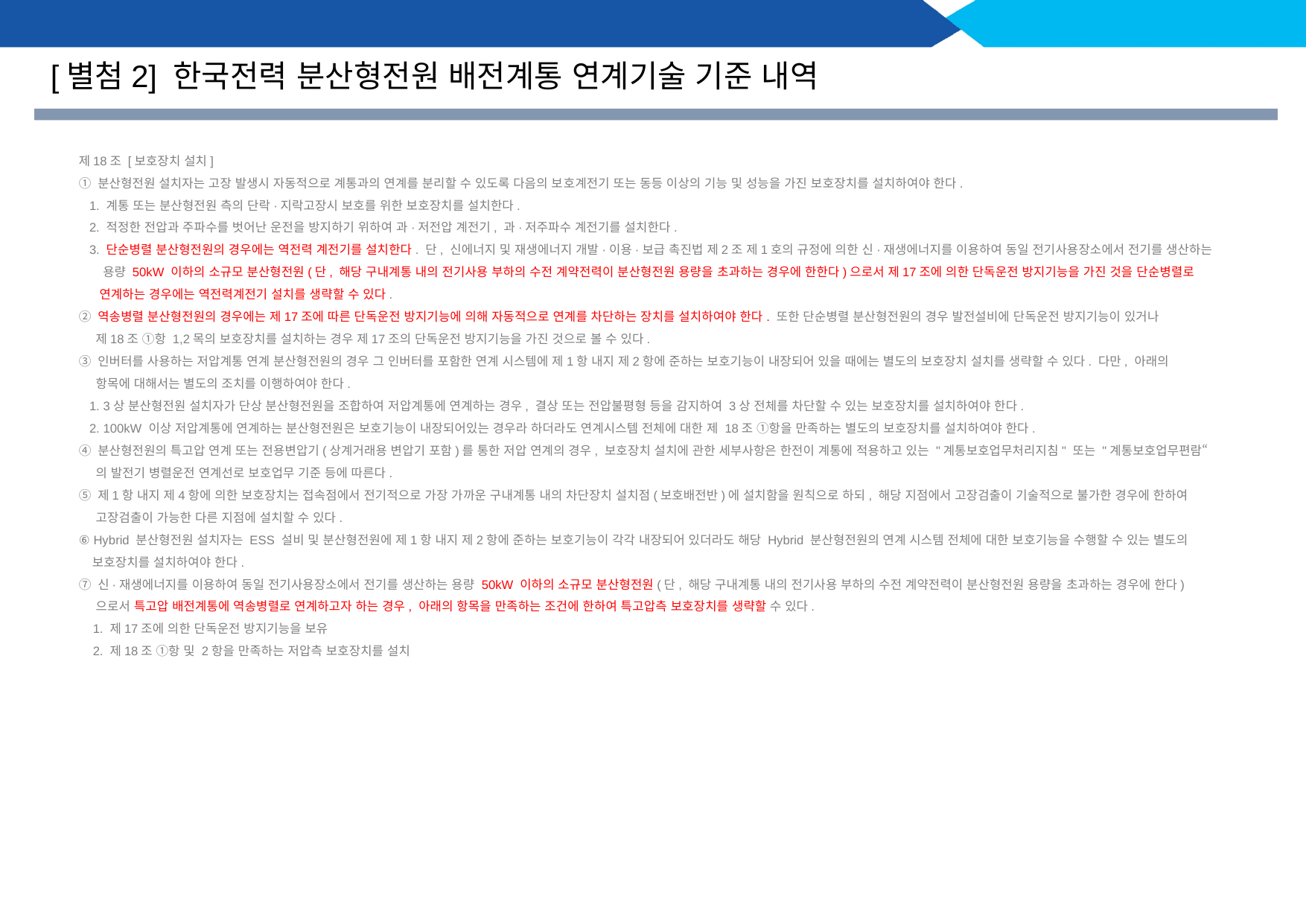

[별첨2] 한국전력 분산형전원 배전계통 연계기술 기준 내역
제18조 [보호장치 설치]
① 분산형전원 설치자는 고장 발생시 자동적으로 계통과의 연계를 분리할 수 있도록 다음의 보호계전기 또는 동등 이상의 기능 및 성능을 가진 보호장치를 설치하여야 한다.
   1. 계통 또는 분산형전원 측의 단락·지락고장시 보호를 위한 보호장치를 설치한다.
   2. 적정한 전압과 주파수를 벗어난 운전을 방지하기 위하여 과·저전압 계전기, 과·저주파수 계전기를 설치한다.
   3. 단순병렬 분산형전원의 경우에는 역전력 계전기를 설치한다. 단, 신에너지 및 재생에너지 개발·이용·보급 촉진법 제2조 제1호의 규정에 의한 신·재생에너지를 이용하여 동일 전기사용장소에서 전기를 생산하는
      용량 50kW 이하의 소규모 분산형전원(단, 해당 구내계통 내의 전기사용 부하의 수전 계약전력이 분산형전원 용량을 초과하는 경우에 한한다)으로서 제17조에 의한 단독운전 방지기능을 가진 것을 단순병렬로
     연계하는 경우에는 역전력계전기 설치를 생략할 수 있다.
② 역송병렬 분산형전원의 경우에는 제17조에 따른 단독운전 방지기능에 의해 자동적으로 연계를 차단하는 장치를 설치하여야 한다. 또한 단순병렬 분산형전원의 경우 발전설비에 단독운전 방지기능이 있거나
    제18조 ①항 1,2목의 보호장치를 설치하는 경우 제17조의 단독운전 방지기능을 가진 것으로 볼 수 있다.
③ 인버터를 사용하는 저압계통 연계 분산형전원의 경우 그 인버터를 포함한 연계 시스템에 제1항 내지 제2항에 준하는 보호기능이 내장되어 있을 때에는 별도의 보호장치 설치를 생략할 수 있다. 다만, 아래의
    항목에 대해서는 별도의 조치를 이행하여야 한다.
   1. 3상 분산형전원 설치자가 단상 분산형전원을 조합하여 저압계통에 연계하는 경우, 결상 또는 전압불평형 등을 감지하여 3상 전체를 차단할 수 있는 보호장치를 설치하여야 한다.
   2. 100kW 이상 저압계통에 연계하는 분산형전원은 보호기능이 내장되어있는 경우라 하더라도 연계시스템 전체에 대한 제 18조 ①항을 만족하는 별도의 보호장치를 설치하여야 한다.
④ 분산형전원의 특고압 연계 또는 전용변압기(상계거래용 변압기 포함)를 통한 저압 연계의 경우, 보호장치 설치에 관한 세부사항은 한전이 계통에 적용하고 있는 "계통보호업무처리지침" 또는 "계통보호업무편람“
    의 발전기 병렬운전 연계선로 보호업무 기준 등에 따른다.
⑤ 제1항 내지 제4항에 의한 보호장치는 접속점에서 전기적으로 가장 가까운 구내계통 내의 차단장치 설치점(보호배전반)에 설치함을 원칙으로 하되, 해당 지점에서 고장검출이 기술적으로 불가한 경우에 한하여
    고장검출이 가능한 다른 지점에 설치할 수 있다.
⑥ Hybrid 분산형전원 설치자는 ESS 설비 및 분산형전원에 제1항 내지 제2항에 준하는 보호기능이 각각 내장되어 있더라도 해당 Hybrid 분산형전원의 연계 시스템 전체에 대한 보호기능을 수행할 수 있는 별도의
   보호장치를 설치하여야 한다.
⑦ 신·재생에너지를 이용하여 동일 전기사용장소에서 전기를 생산하는 용량 50kW 이하의 소규모 분산형전원(단, 해당 구내계통 내의 전기사용 부하의 수전 계약전력이 분산형전원 용량을 초과하는 경우에 한다)
    으로서 특고압 배전계통에 역송병렬로 연계하고자 하는 경우, 아래의 항목을 만족하는 조건에 한하여 특고압측 보호장치를 생략할 수 있다.
    1. 제17조에 의한 단독운전 방지기능을 보유
    2. 제18조 ①항 및 2항을 만족하는 저압측 보호장치를 설치